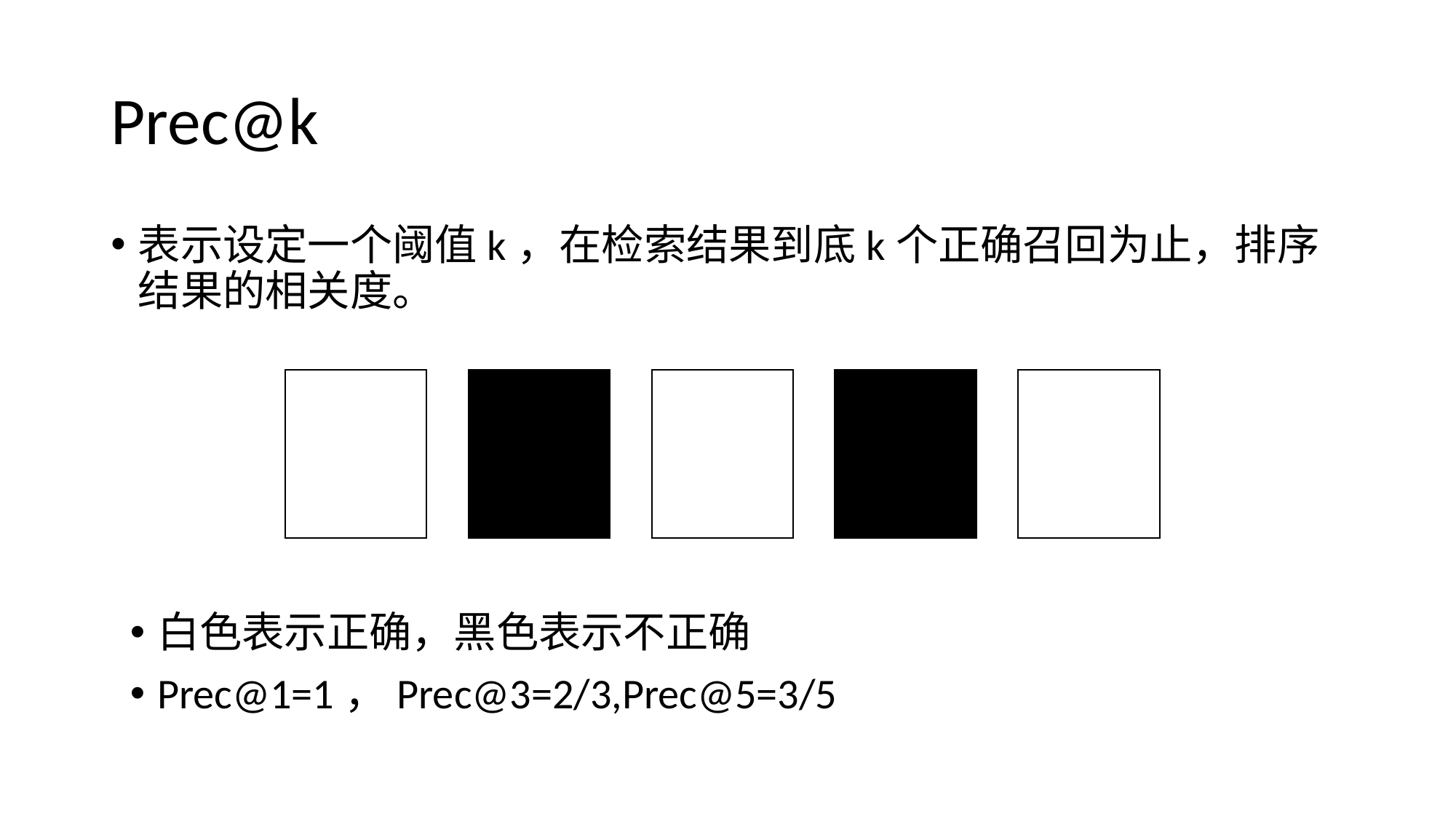

# Prec@k
表示设定一个阈值k，在检索结果到底k个正确召回为止，排序结果的相关度。

白色表示正确，黑色表示不正确
Prec@1=1，Prec@3=2/3,Prec@5=3/5